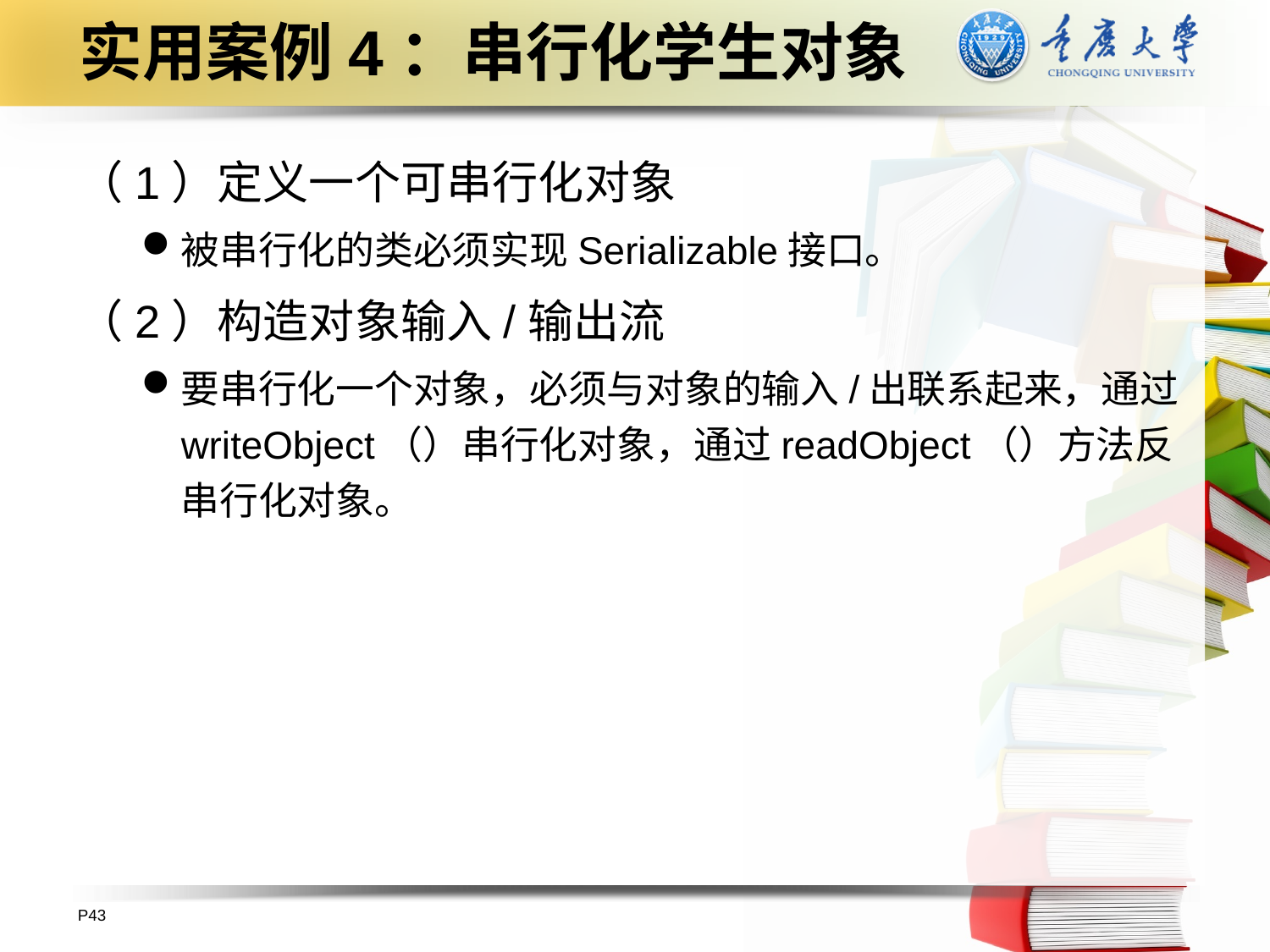

# 实用案例4：串行化学生对象
（1）定义一个可串行化对象
被串行化的类必须实现Serializable接口。
（2）构造对象输入/输出流
要串行化一个对象，必须与对象的输入/出联系起来，通过writeObject（）串行化对象，通过readObject（）方法反串行化对象。
P43